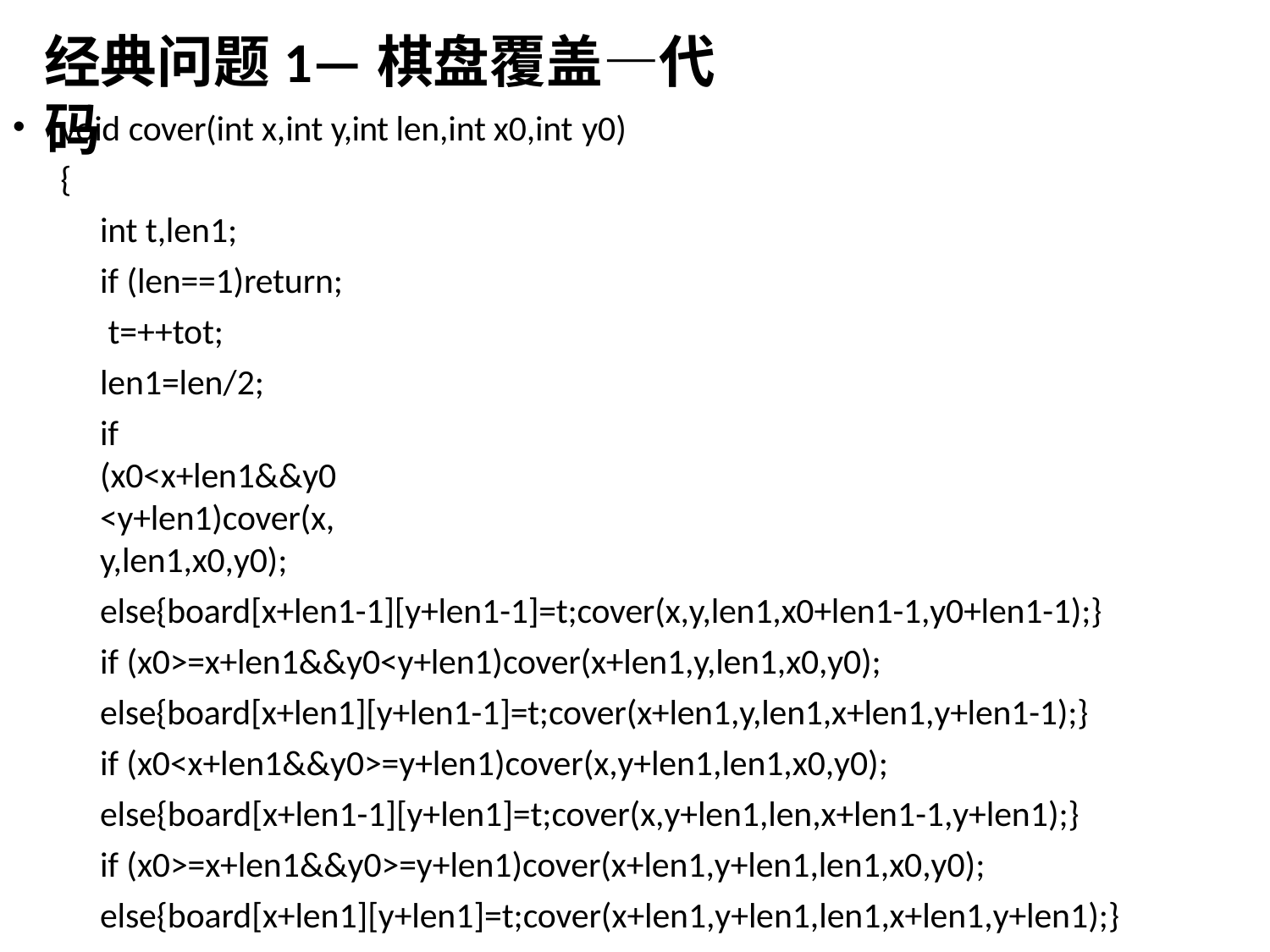

# 经典问题1—棋盘覆盖—代码
void cover(int x,int y,int len,int x0,int y0)
{
int t,len1;
if (len==1)return;  t=++tot;  len1=len/2;
if (x0<x+len1&&y0<y+len1)cover(x,y,len1,x0,y0);
else{board[x+len1-1][y+len1-1]=t;cover(x,y,len1,x0+len1-1,y0+len1-1);}  if (x0>=x+len1&&y0<y+len1)cover(x+len1,y,len1,x0,y0);  else{board[x+len1][y+len1-1]=t;cover(x+len1,y,len1,x+len1,y+len1-1);}  if (x0<x+len1&&y0>=y+len1)cover(x,y+len1,len1,x0,y0);  else{board[x+len1-1][y+len1]=t;cover(x,y+len1,len,x+len1-1,y+len1);}
if (x0>=x+len1&&y0>=y+len1)cover(x+len1,y+len1,len1,x0,y0);  else{board[x+len1][y+len1]=t;cover(x+len1,y+len1,len1,x+len1,y+len1);}
}